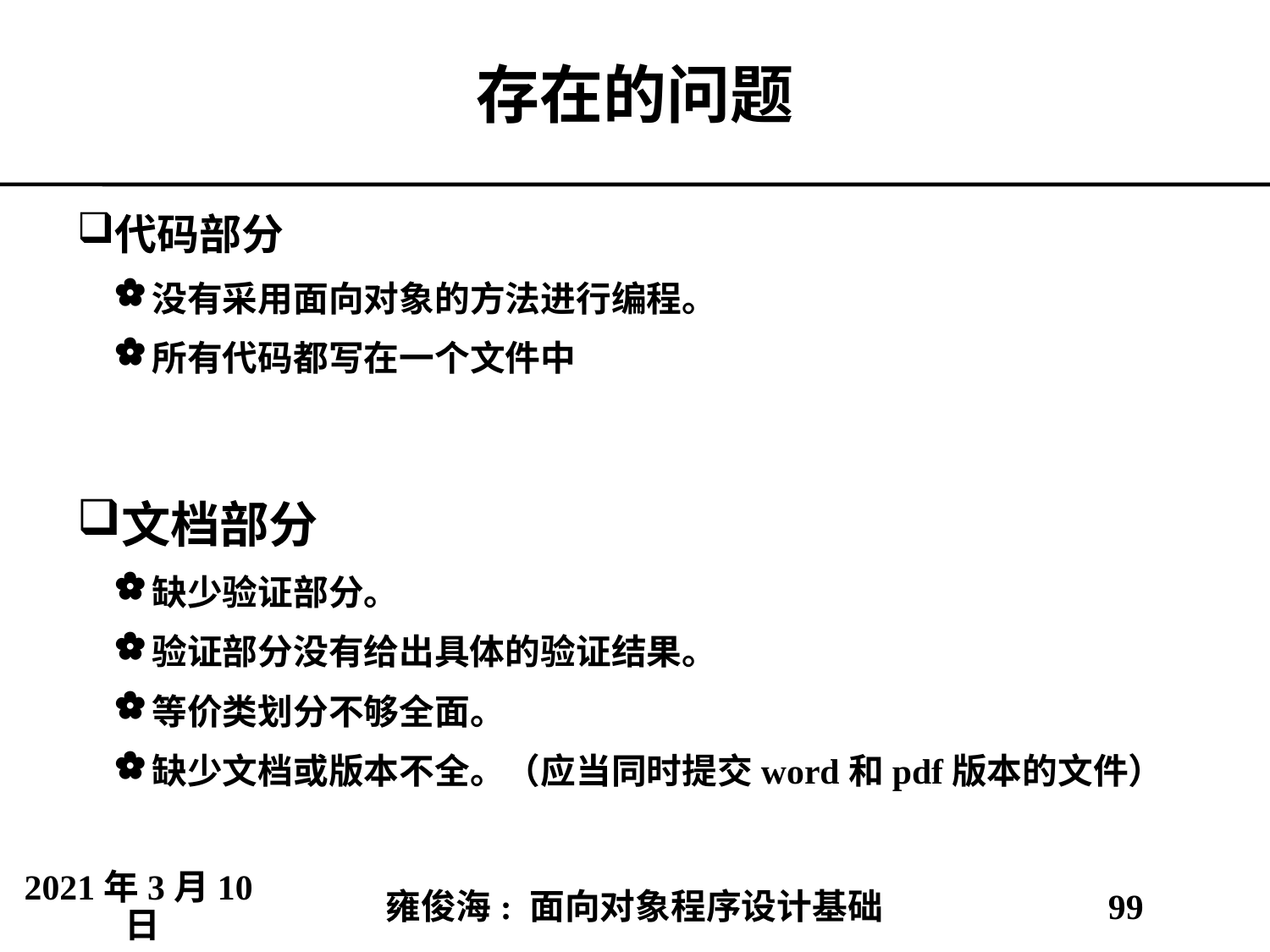

# 存在的问题

代码部分
没有采用面向对象的方法进行编程。
所有代码都写在一个文件中

文档部分
缺少验证部分。
验证部分没有给出具体的验证结果。
等价类划分不够全面。
缺少文档或版本不全。（应当同时提交word和pdf版本的文件）
2021年3月10日
雍俊海: 面向对象程序设计基础
99